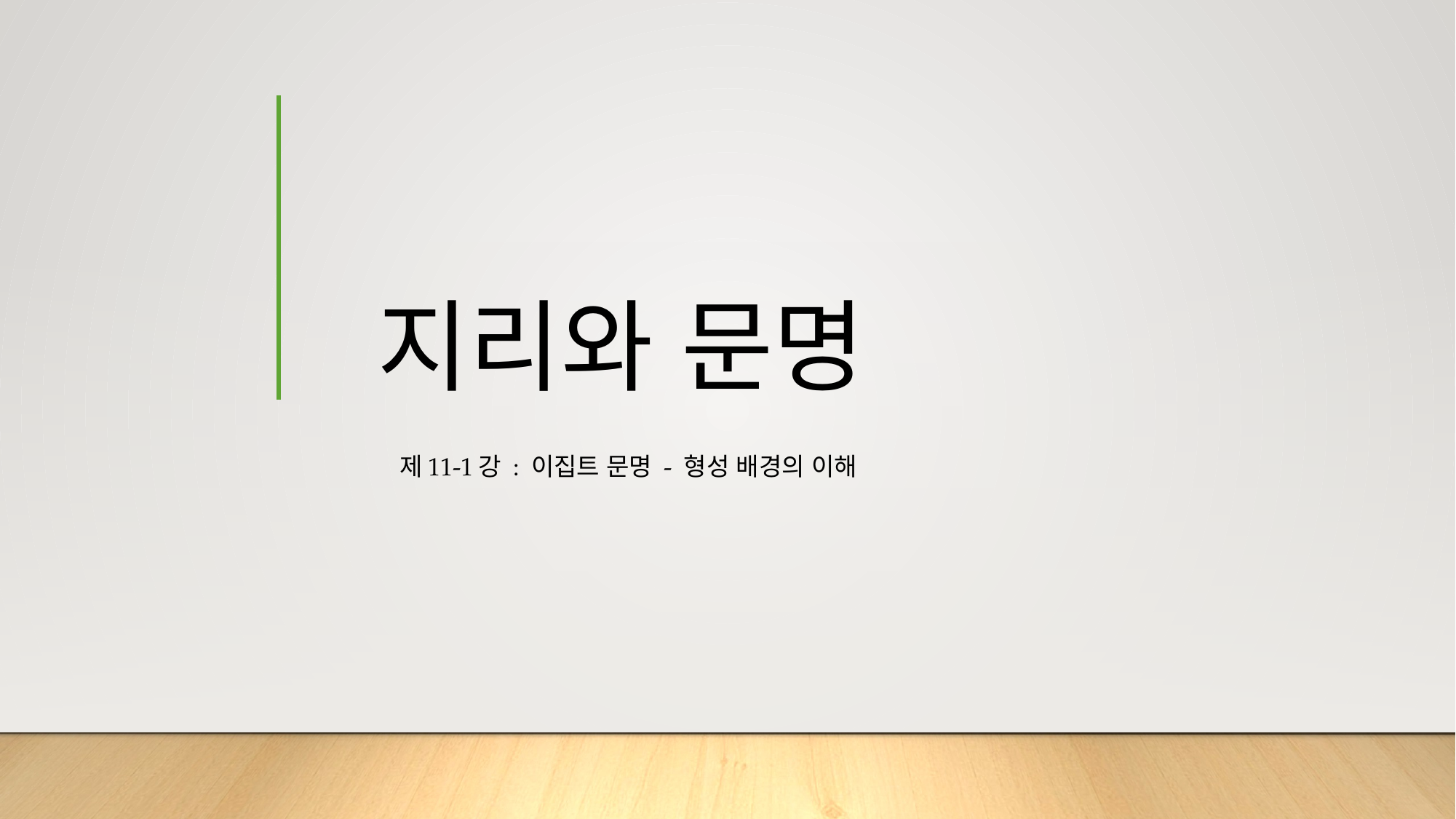

# 지리와 문명
제11-1강 : 이집트 문명 - 형성 배경의 이해